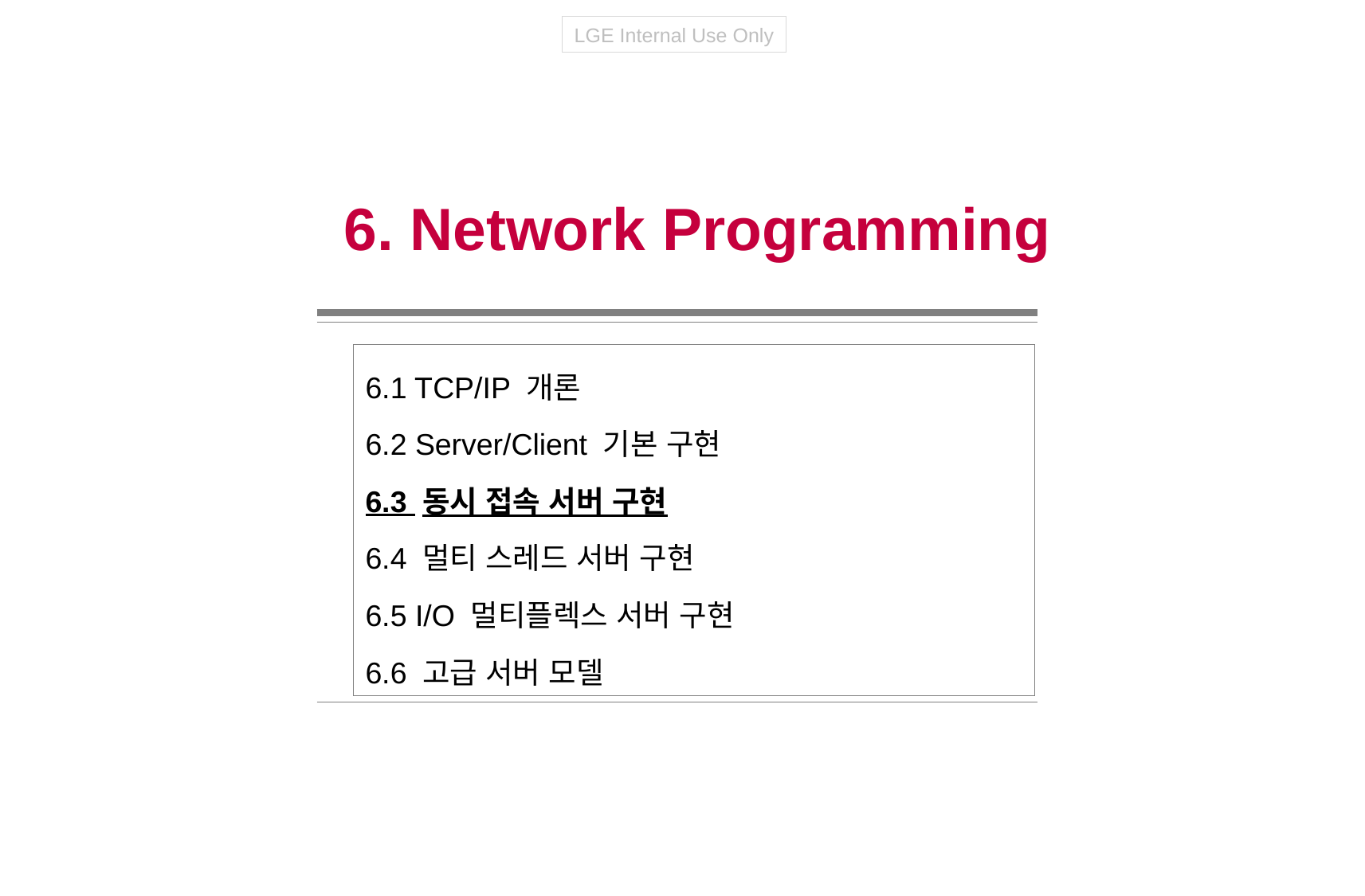

6. Network Programming
6.1 TCP/IP 개론
6.2 Server/Client 기본 구현
6.3 동시 접속 서버 구현
6.4 멀티 스레드 서버 구현
6.5 I/O 멀티플렉스 서버 구현
6.6 고급 서버 모델